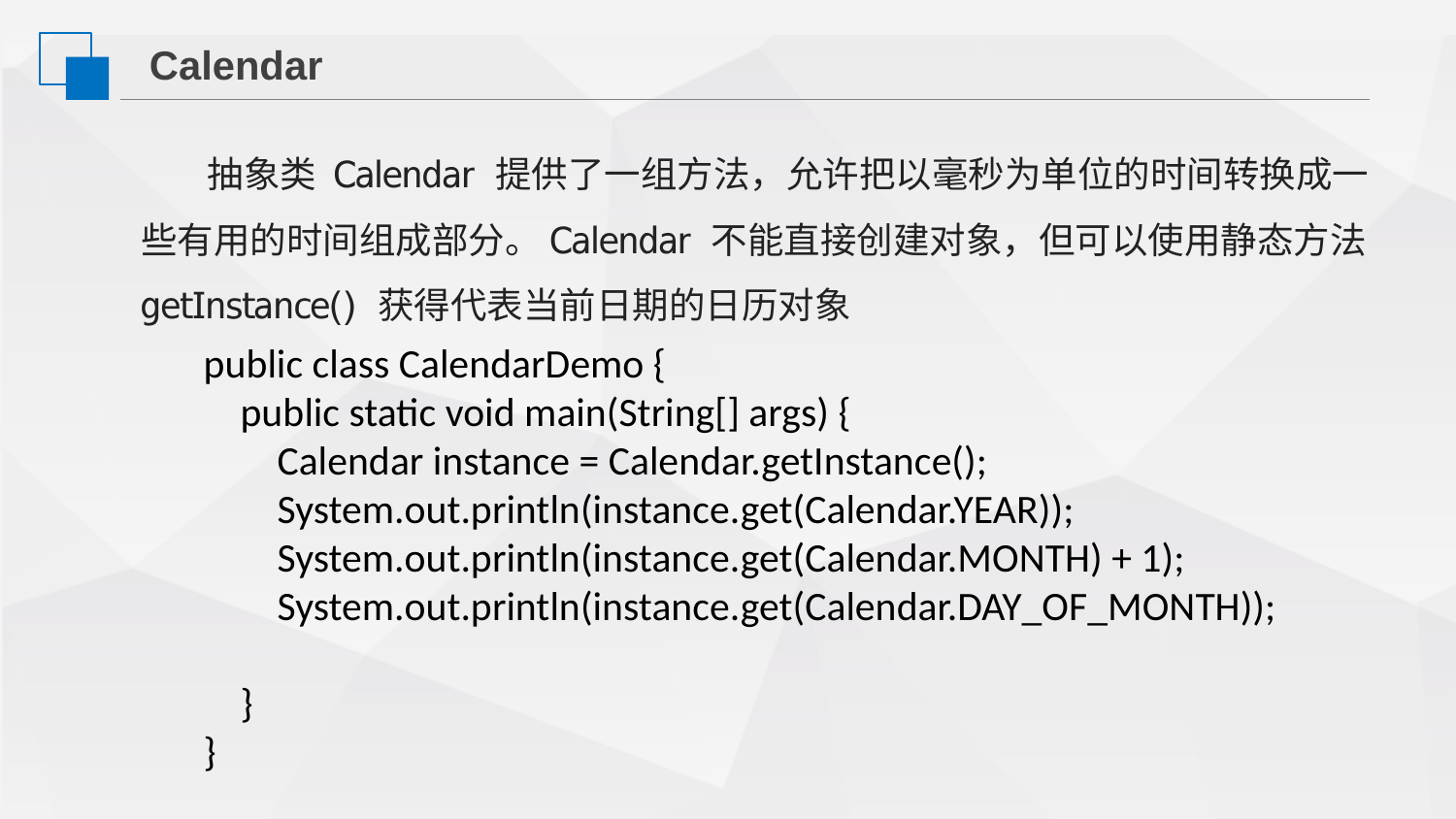

Calendar
       抽象类 Calendar 提供了一组方法，允许把以毫秒为单位的时间转换成一些有用的时间组成部分。Calendar 不能直接创建对象，但可以使用静态方法 getInstance() 获得代表当前日期的日历对象
public class CalendarDemo {
    public static void main(String[] args) {
        Calendar instance = Calendar.getInstance();
        System.out.println(instance.get(Calendar.YEAR));
        System.out.println(instance.get(Calendar.MONTH) + 1);
        System.out.println(instance.get(Calendar.DAY_OF_MONTH));

    }
}